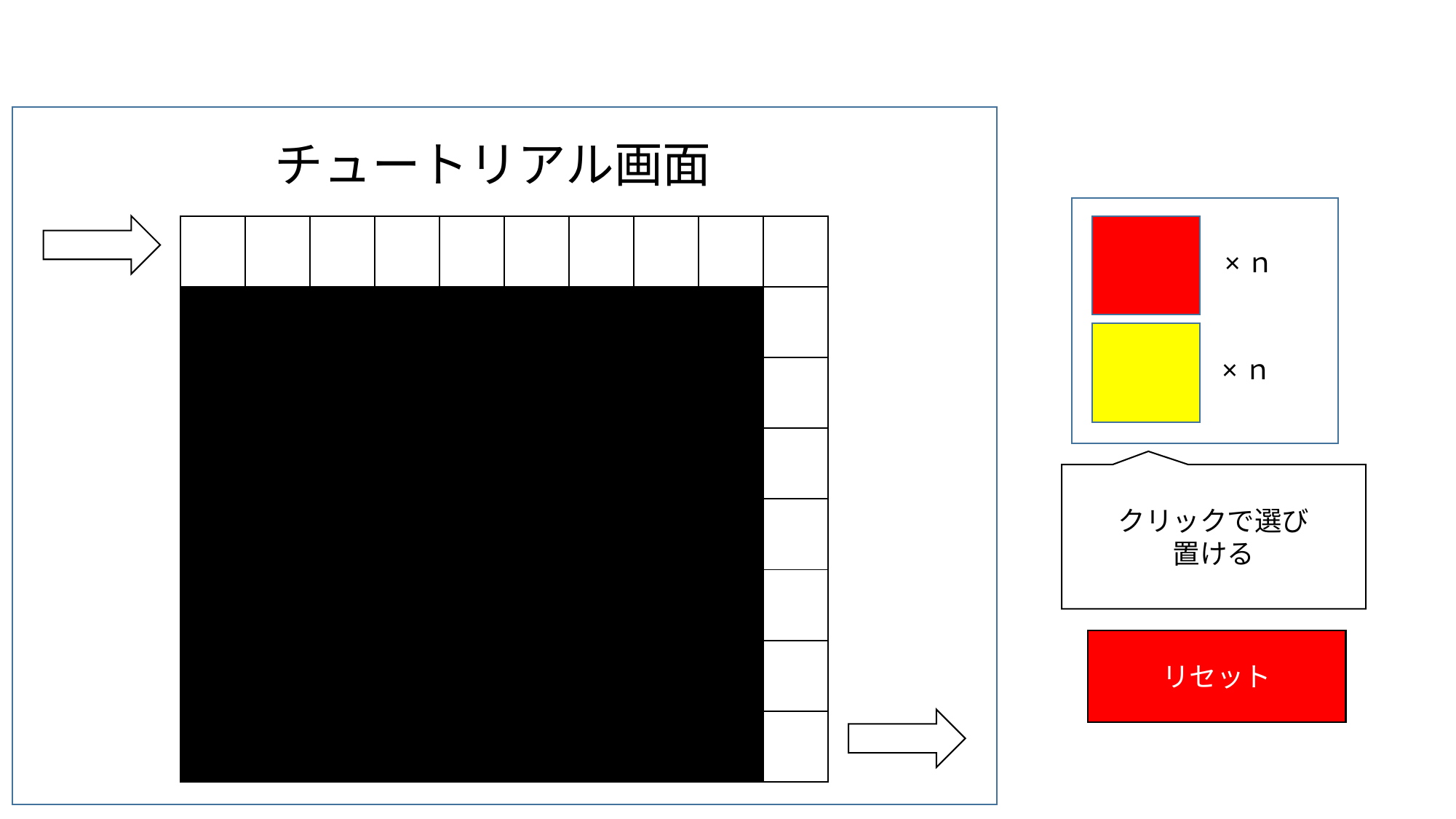

チュートリアル画面

|  |  |  |  |  |  |  |  |  |  |
| --- | --- | --- | --- | --- | --- | --- | --- | --- | --- |
|  |  |  |  |  |  |  |  |  |  |
|  |  |  |  |  |  |  |  |  |  |
|  |  |  |  |  |  |  |  |  |  |
|  |  |  |  |  |  |  |  |  |  |
|  |  |  |  |  |  |  |  |  |  |
|  |  |  |  |  |  |  |  |  |  |
|  |  |  |  |  |  |  |  |  |  |

×ｎ

×ｎ
クリックで選び
置ける
リセット